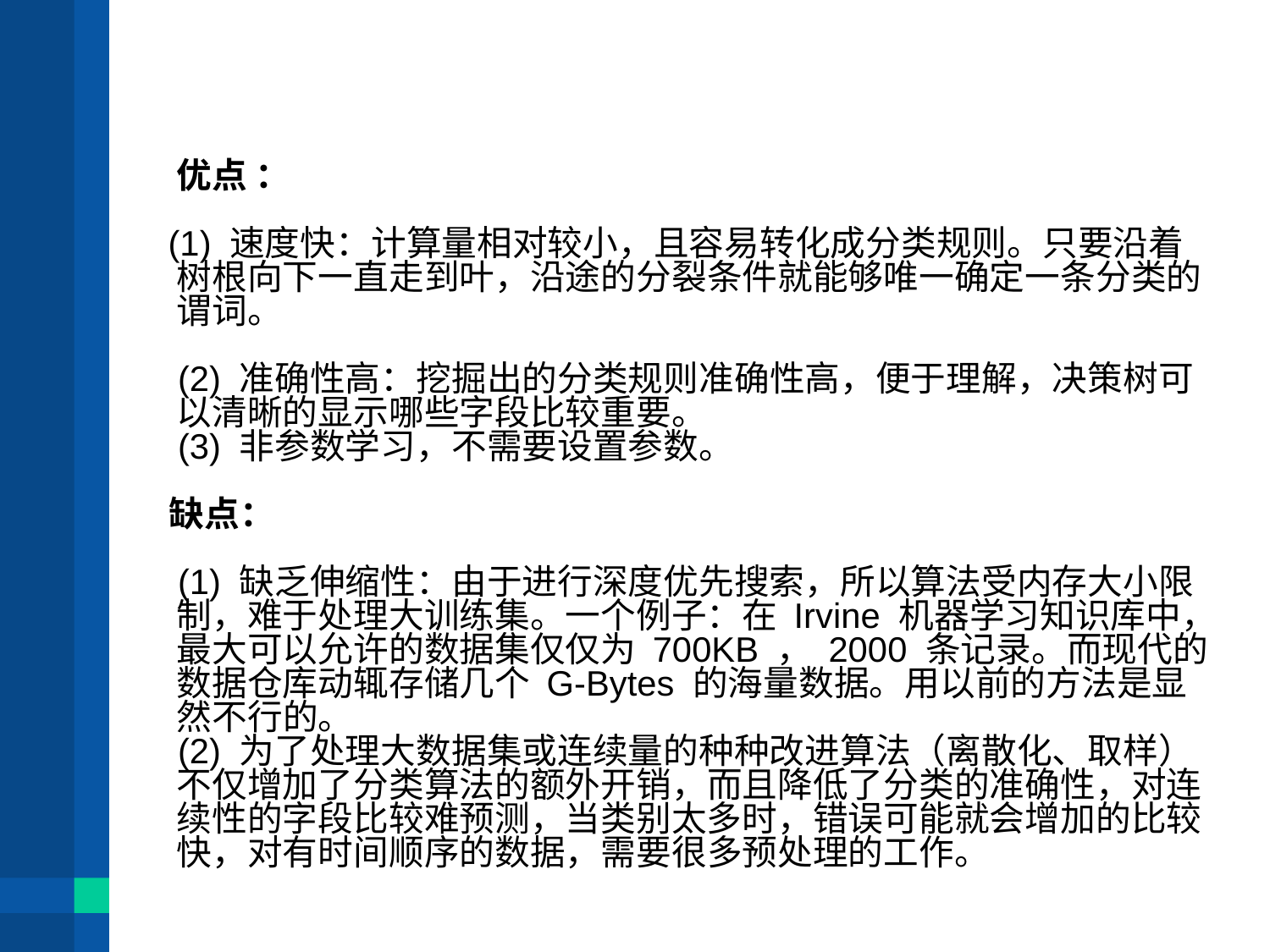

优点 ：

    (1) 速度快：计算量相对较小，且容易转化成分类规则。只要沿着树根向下一直走到叶，沿途的分裂条件就能够唯一确定一条分类的谓词。

     (2) 准确性高：挖掘出的分类规则准确性高，便于理解，决策树可以清晰的显示哪些字段比较重要。
     (3) 非参数学习，不需要设置参数。

    缺点：

     (1) 缺乏伸缩性：由于进行深度优先搜索，所以算法受内存大小限制，难于处理大训练集。一个例子：在 Irvine 机器学习知识库中，最大可以允许的数据集仅仅为 700KB ， 2000 条记录。而现代的数据仓库动辄存储几个 G-Bytes 的海量数据。用以前的方法是显然不行的。
     (2) 为了处理大数据集或连续量的种种改进算法（离散化、取样）不仅增加了分类算法的额外开销，而且降低了分类的准确性，对连续性的字段比较难预测，当类别太多时，错误可能就会增加的比较快，对有时间顺序的数据，需要很多预处理的工作。